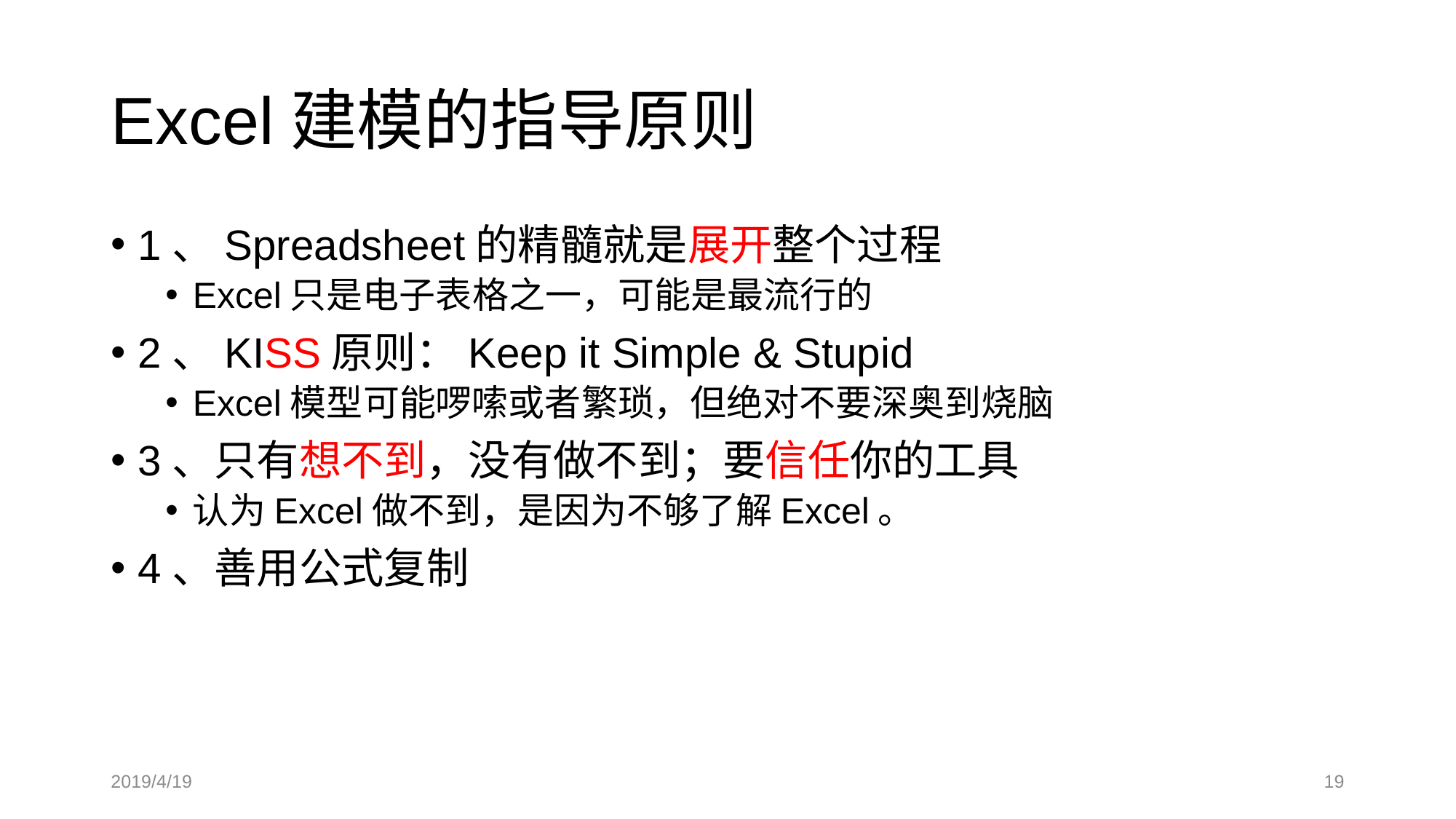

# Excel建模的指导原则
1、Spreadsheet的精髓就是展开整个过程
Excel只是电子表格之一，可能是最流行的
2、KISS原则：Keep it Simple & Stupid
Excel模型可能啰嗦或者繁琐，但绝对不要深奥到烧脑
3、只有想不到，没有做不到；要信任你的工具
认为Excel做不到，是因为不够了解Excel。
4、善用公式复制

2019/4/19
19